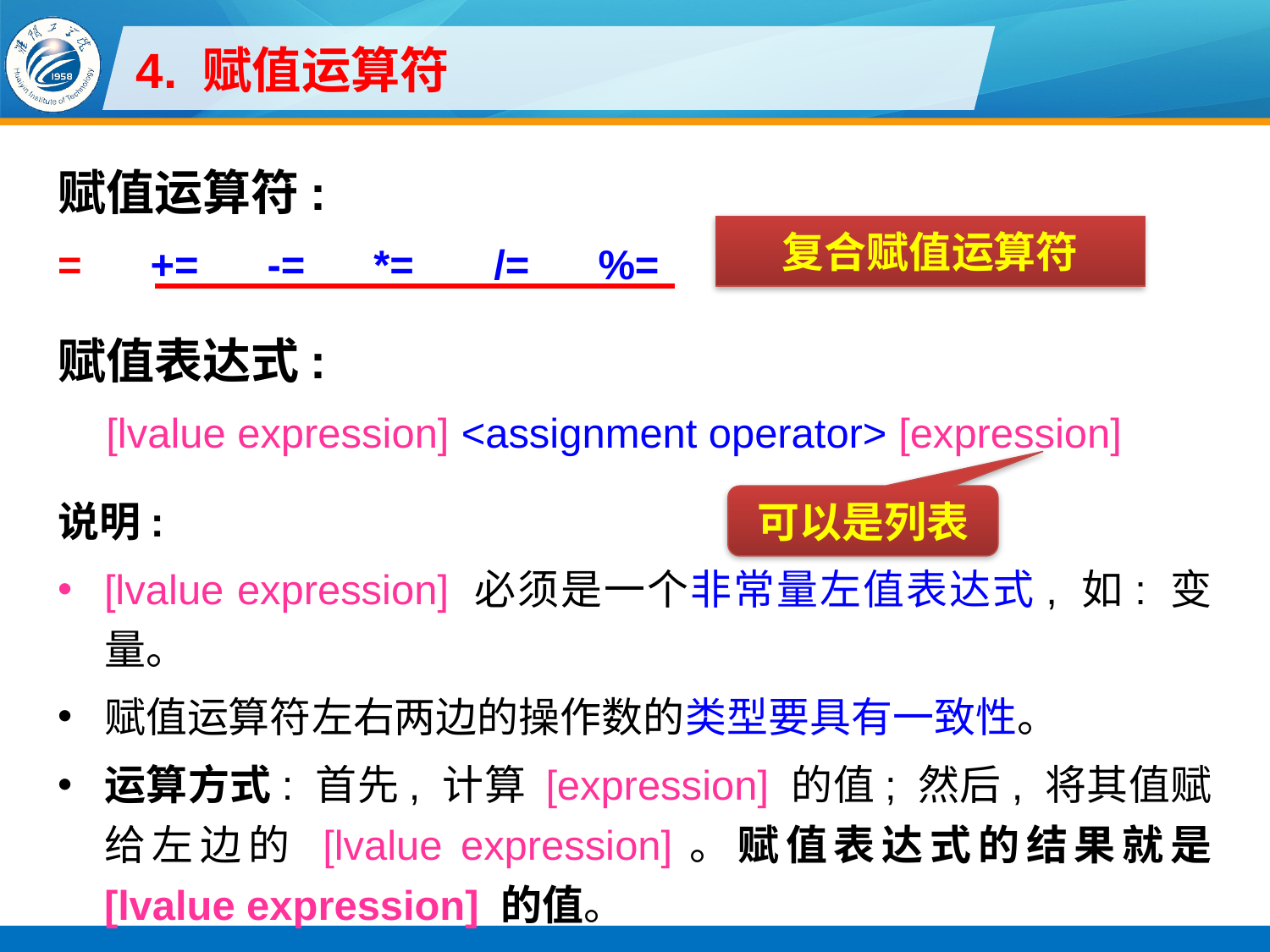

# 4. 赋值运算符
赋值运算符:
=      +=      -=      *=       /=      %=
赋值表达式:
[lvalue expression] <assignment operator> [expression]
说明:
[lvalue expression] 必须是一个非常量左值表达式, 如: 变量。
赋值运算符左右两边的操作数的类型要具有一致性。
运算方式: 首先, 计算 [expression] 的值; 然后, 将其值赋给左边的 [lvalue expression]。赋值表达式的结果就是 [lvalue expression] 的值。
复合赋值运算符
可以是列表